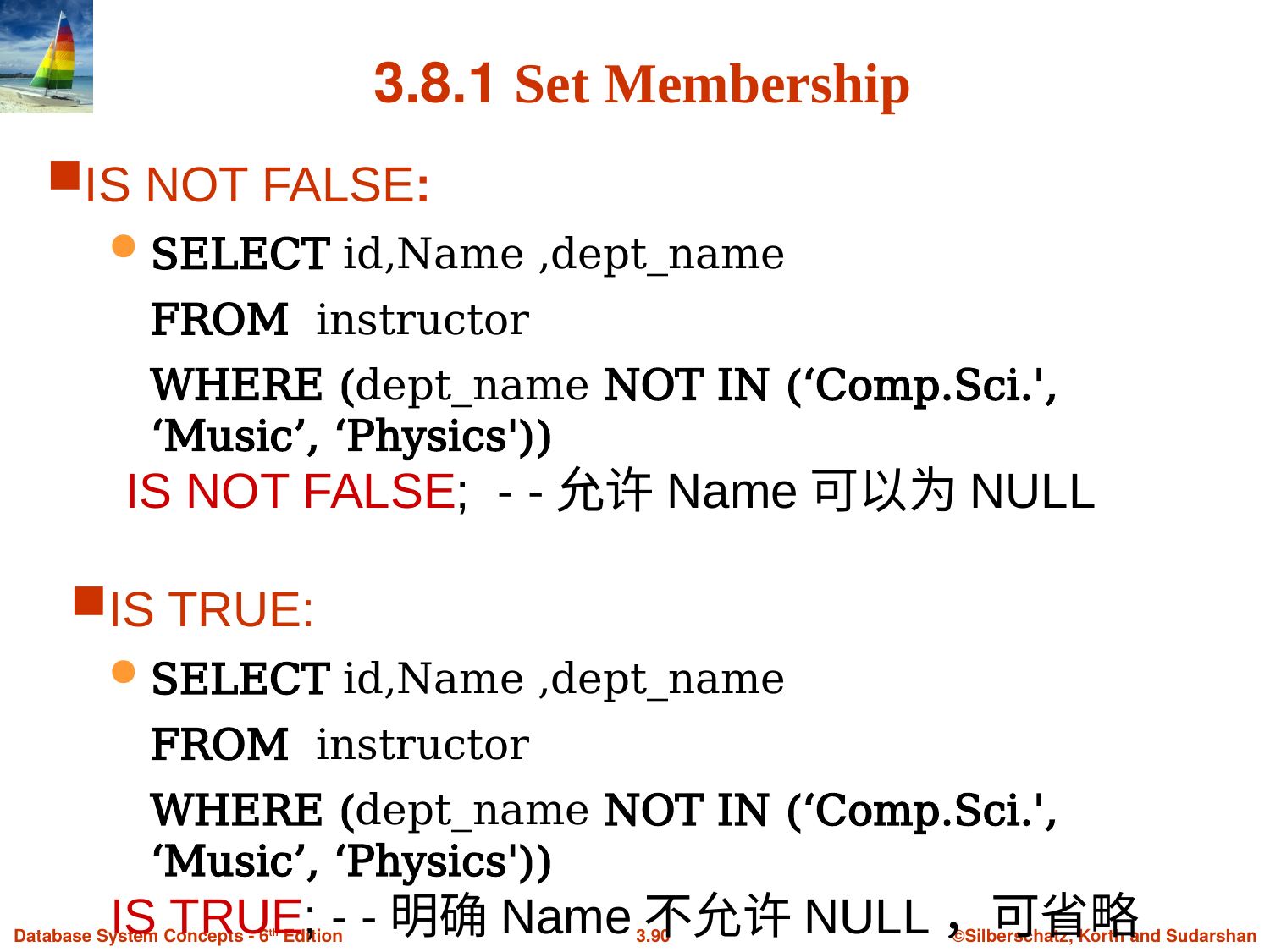

# 3.8.1 Set Membership
IS NOT FALSE:
SELECT id,Name ,dept_name
 	FROM  instructor
	WHERE (dept_name NOT IN (‘Comp.Sci.', ‘Music’, ‘Physics'))
    IS NOT FALSE;  - -允许Name可以为NULL

IS TRUE:
SELECT id,Name ,dept_name
 	FROM  instructor
	WHERE (dept_name NOT IN (‘Comp.Sci.', ‘Music’, ‘Physics'))
	IS TRUE; - -明确Name不允许NULL，可省略